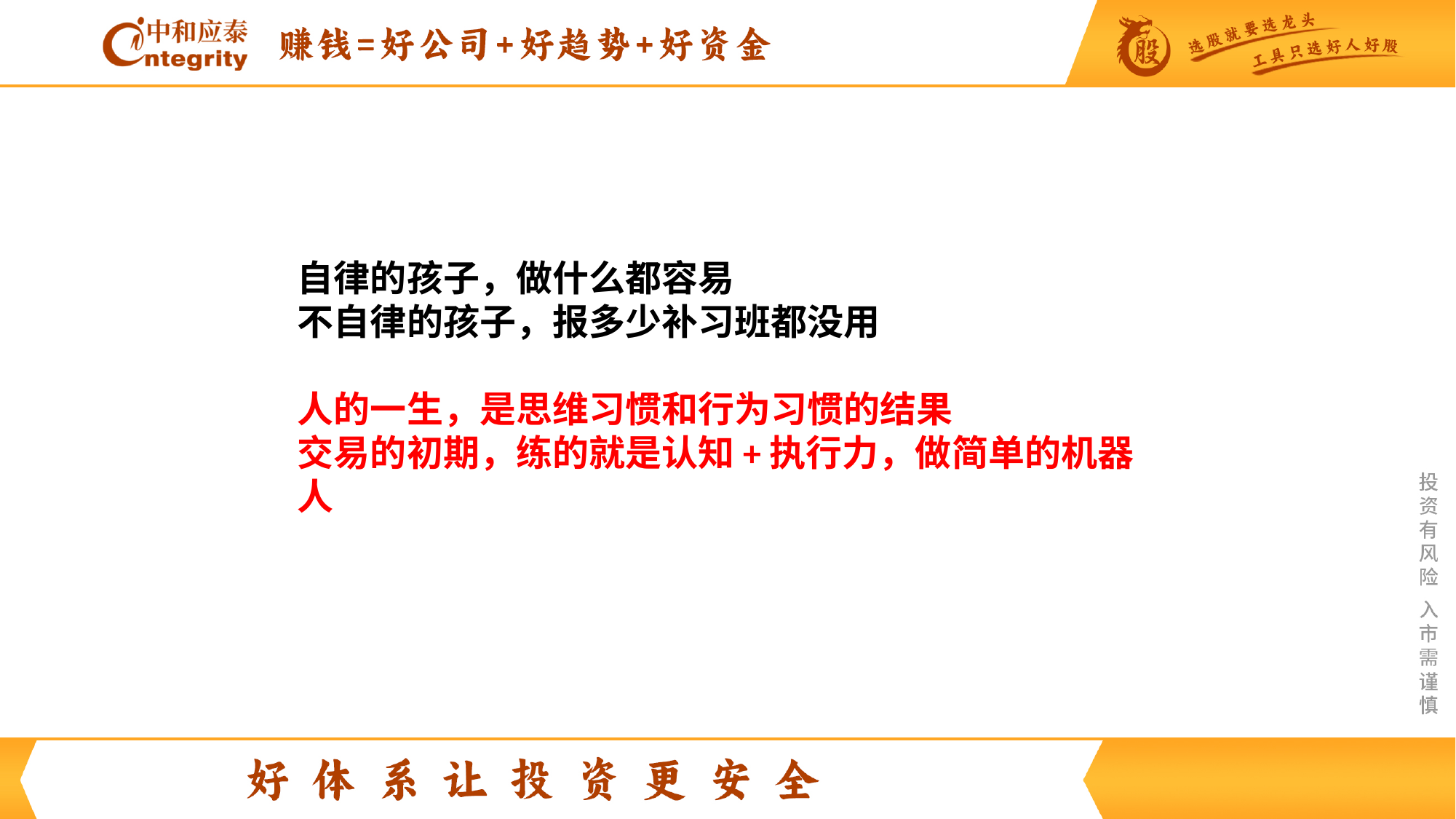

自律的孩子，做什么都容易
不自律的孩子，报多少补习班都没用

人的一生，是思维习惯和行为习惯的结果
交易的初期，练的就是认知+执行力，做简单的机器人
11